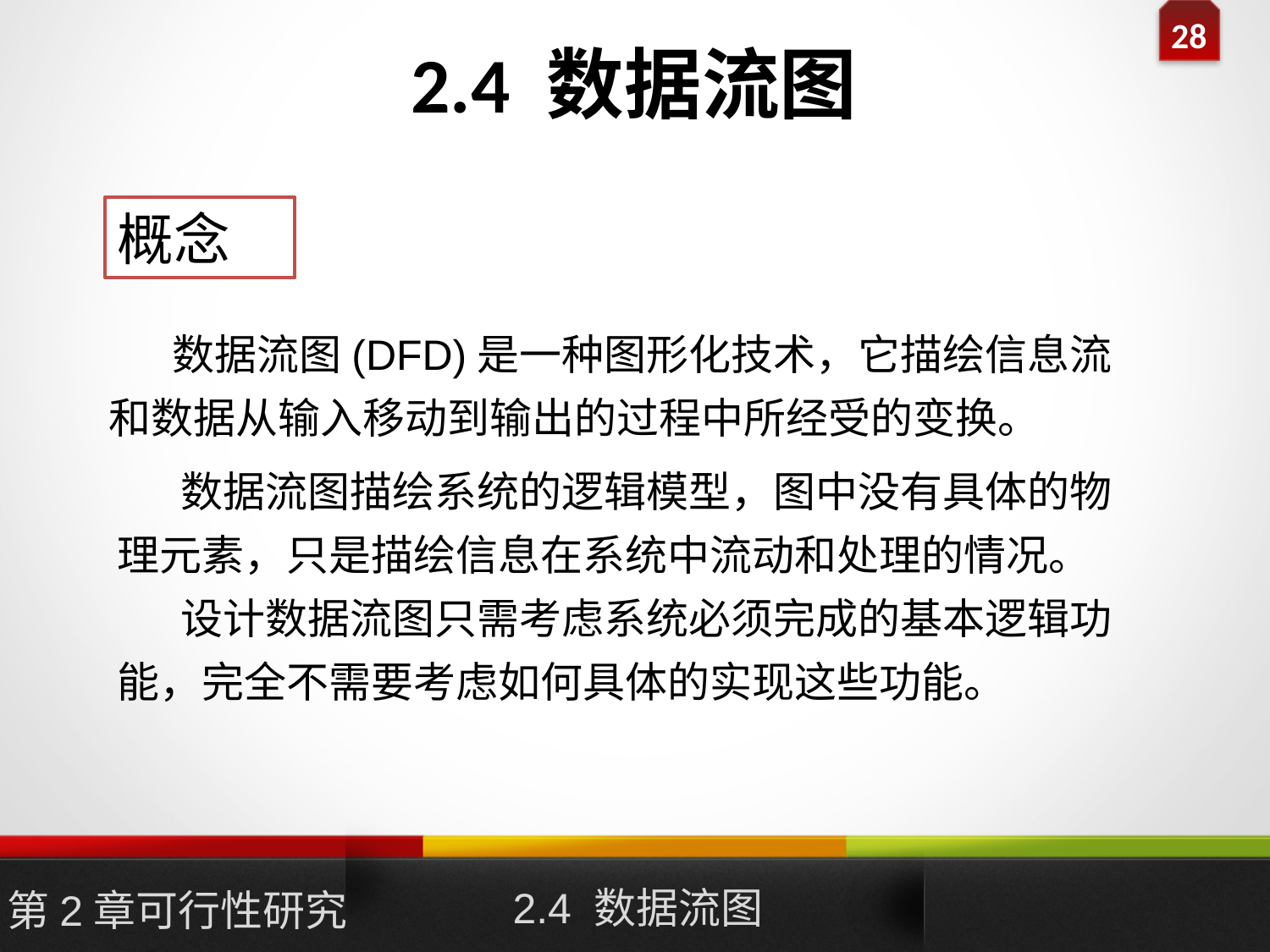

# 2.4 数据流图
概念
数据流图(DFD)是一种图形化技术，它描绘信息流和数据从输入移动到输出的过程中所经受的变换。

数据流图描绘系统的逻辑模型，图中没有具体的物理元素，只是描绘信息在系统中流动和处理的情况。
设计数据流图只需考虑系统必须完成的基本逻辑功能，完全不需要考虑如何具体的实现这些功能。
2.4 数据流图
第2章可行性研究